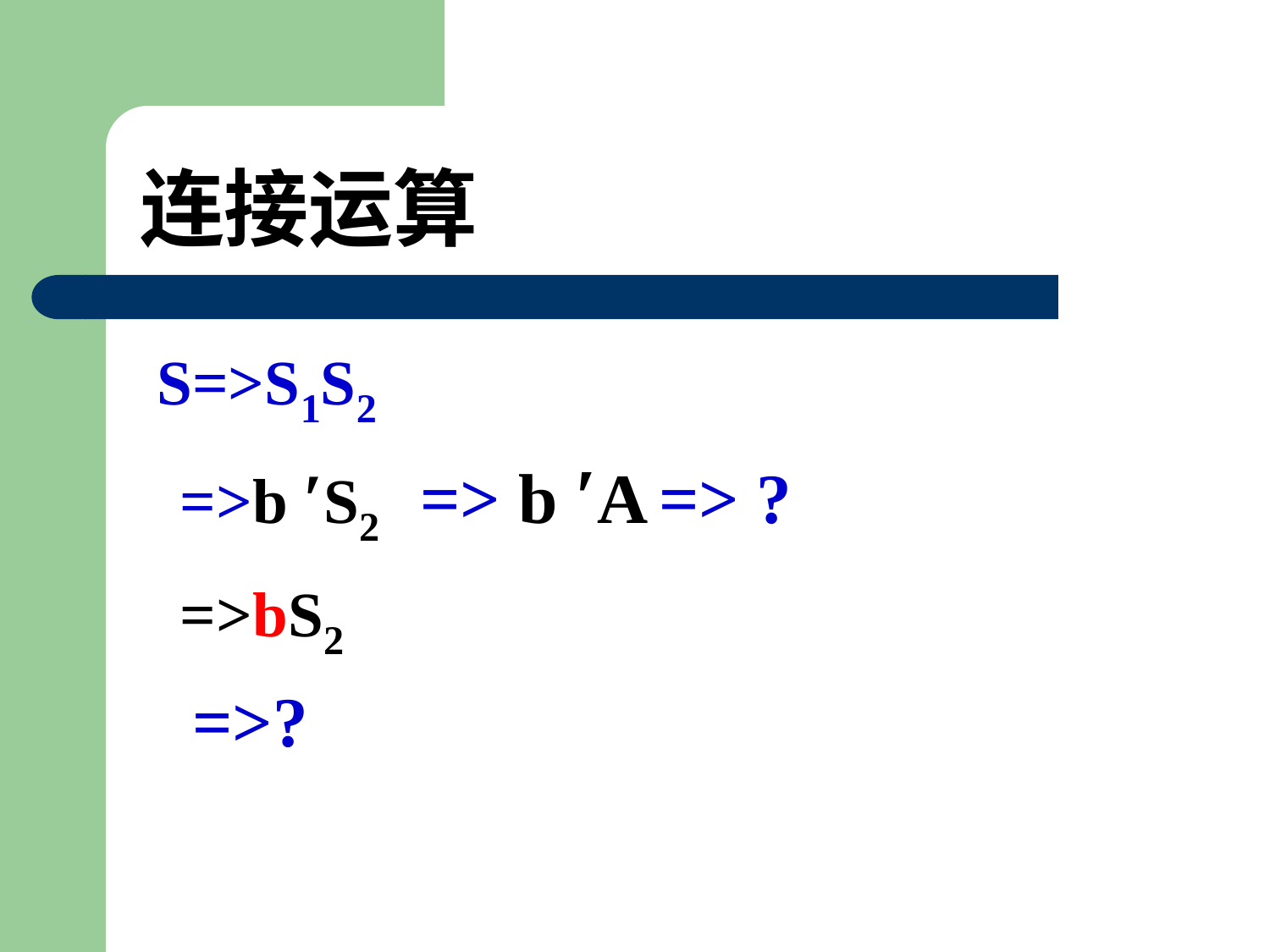

# 连接运算
 S=>S1S2
    =>b ′S2    => b ′A => ?
    =>bS2
   =>?